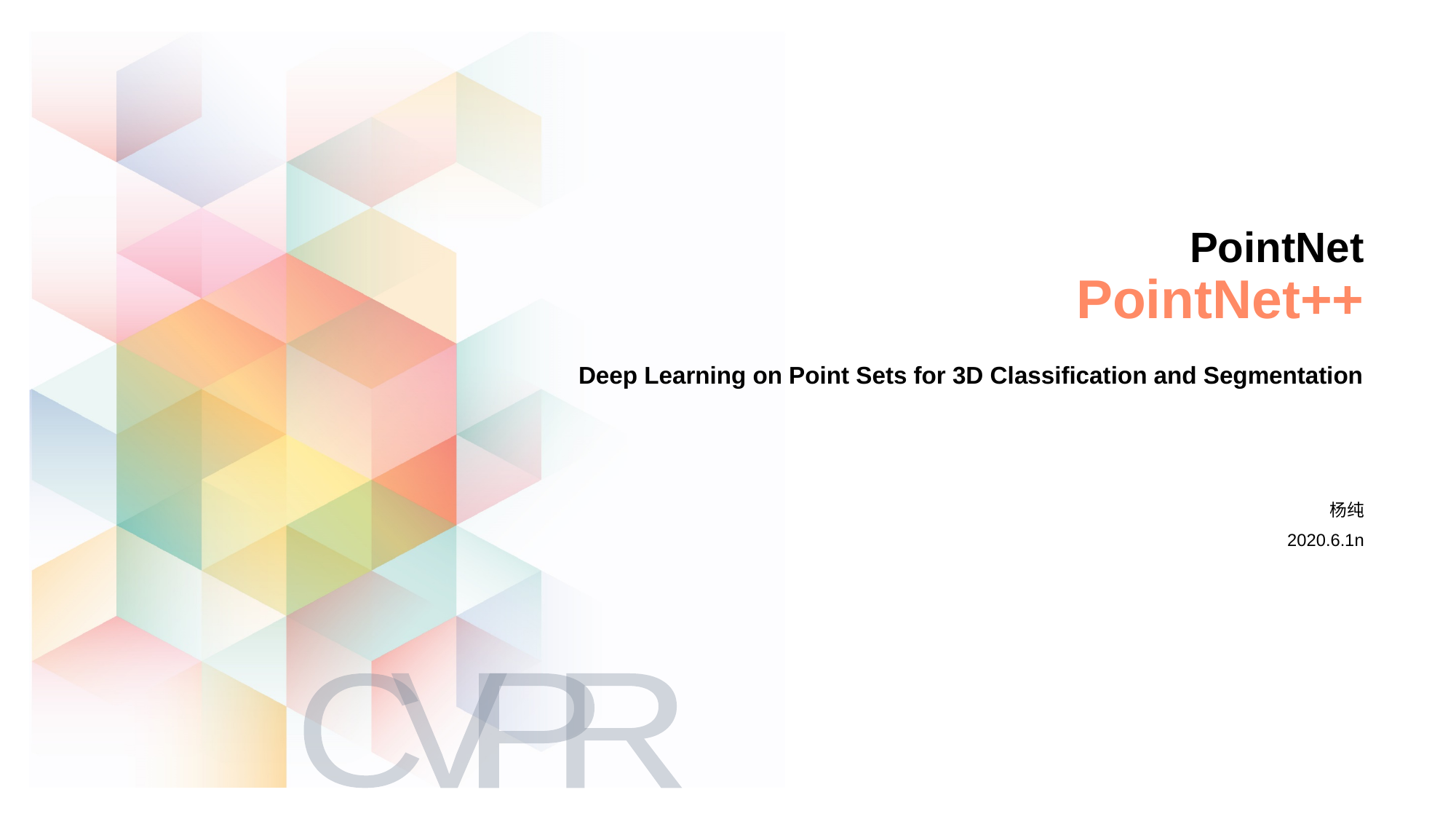

# PointNet PointNet++
Deep Learning on Point Sets for 3D Classification and Segmentation
杨纯
2020.6.1n
C
V
P
R